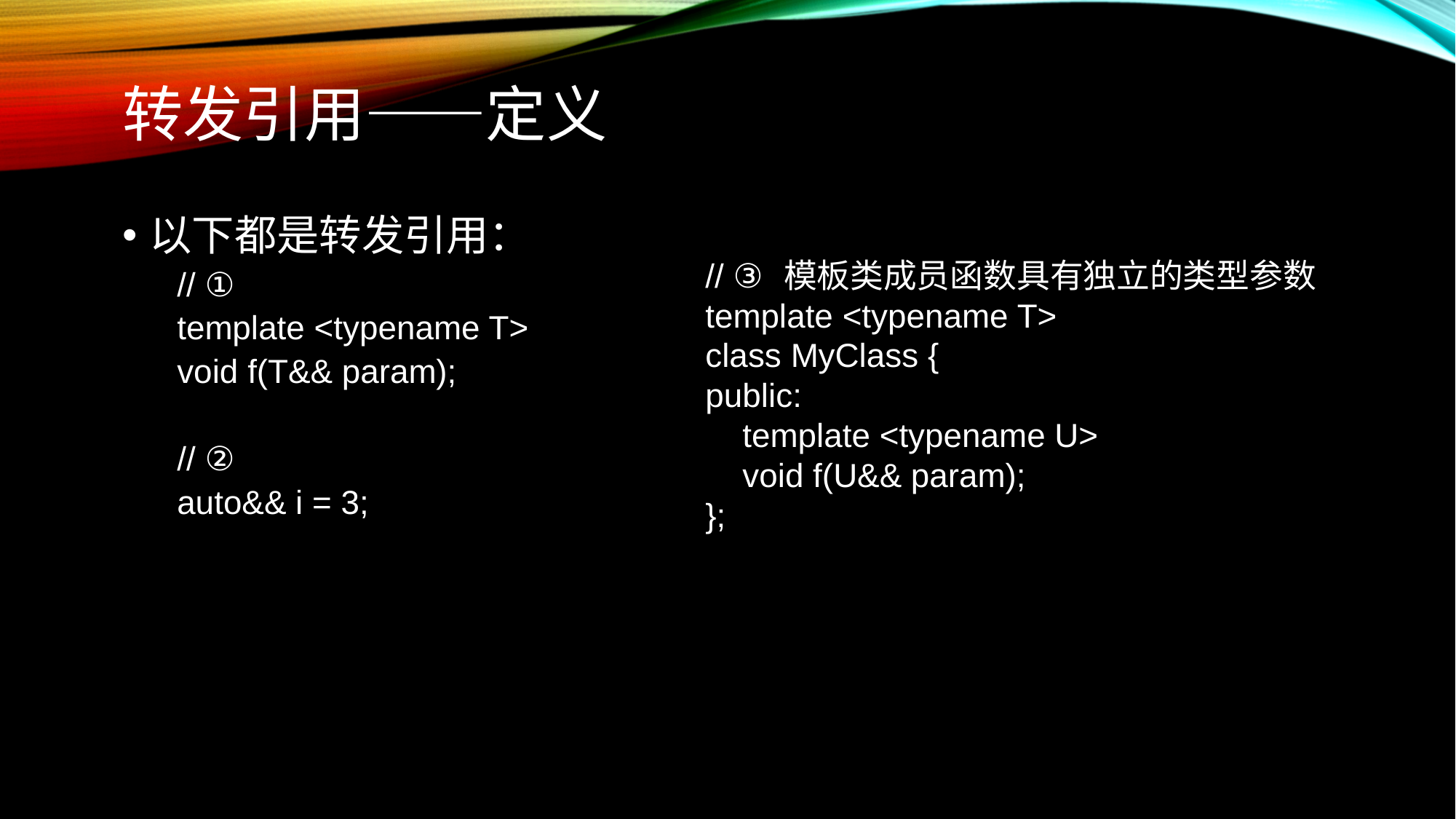

# 转发引用——定义
以下都是转发引用：
// ①
template <typename T>
void f(T&& param);

// ②
auto&& i = 3;

// ③ 模板类成员函数具有独立的类型参数
template <typename T>
class MyClass {
public:
    template <typename U>
    void f(U&& param);
};